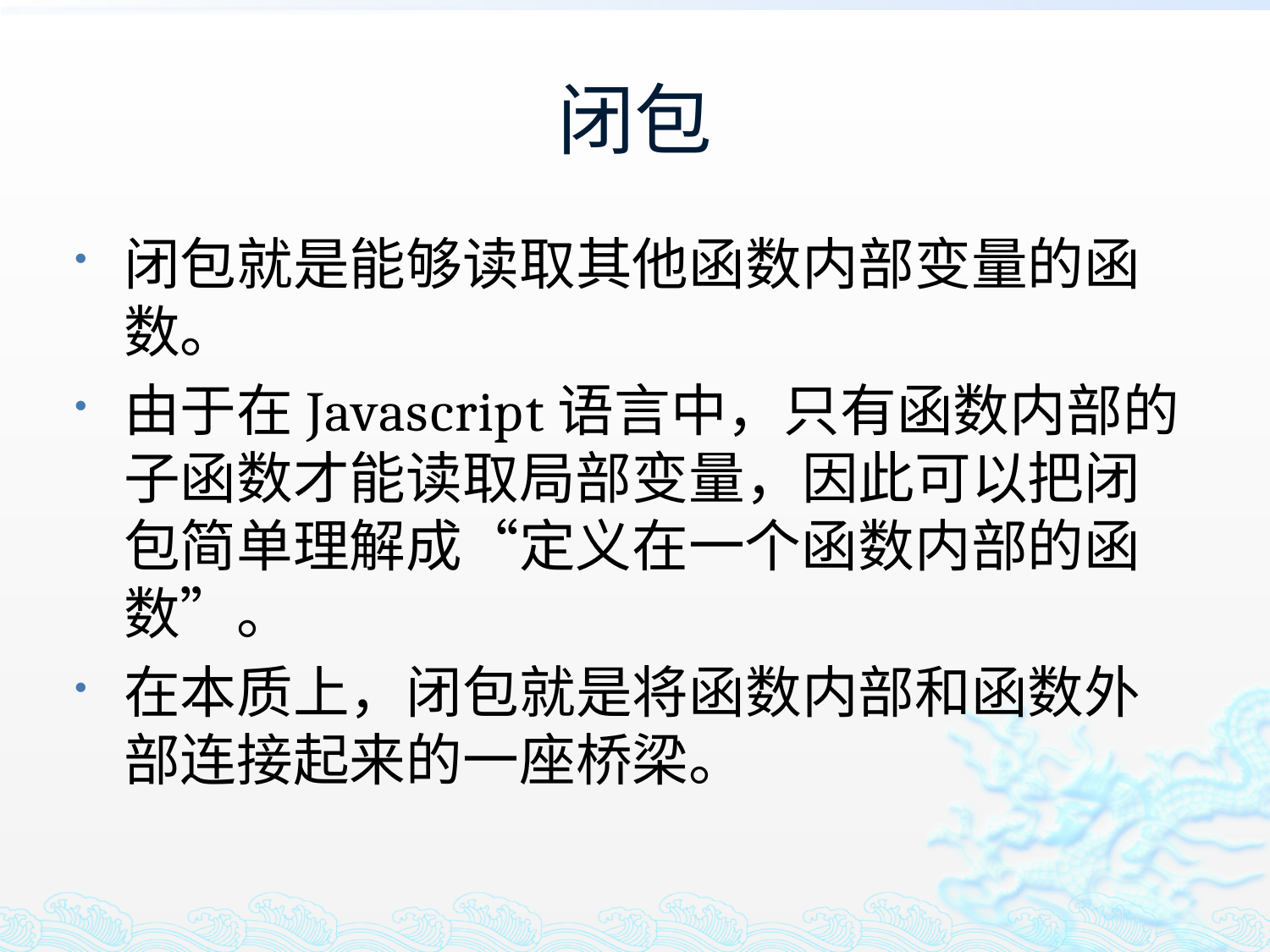

# 闭包
闭包就是能够读取其他函数内部变量的函数。
由于在Javascript语言中，只有函数内部的子函数才能读取局部变量，因此可以把闭包简单理解成“定义在一个函数内部的函数”。
在本质上，闭包就是将函数内部和函数外部连接起来的一座桥梁。